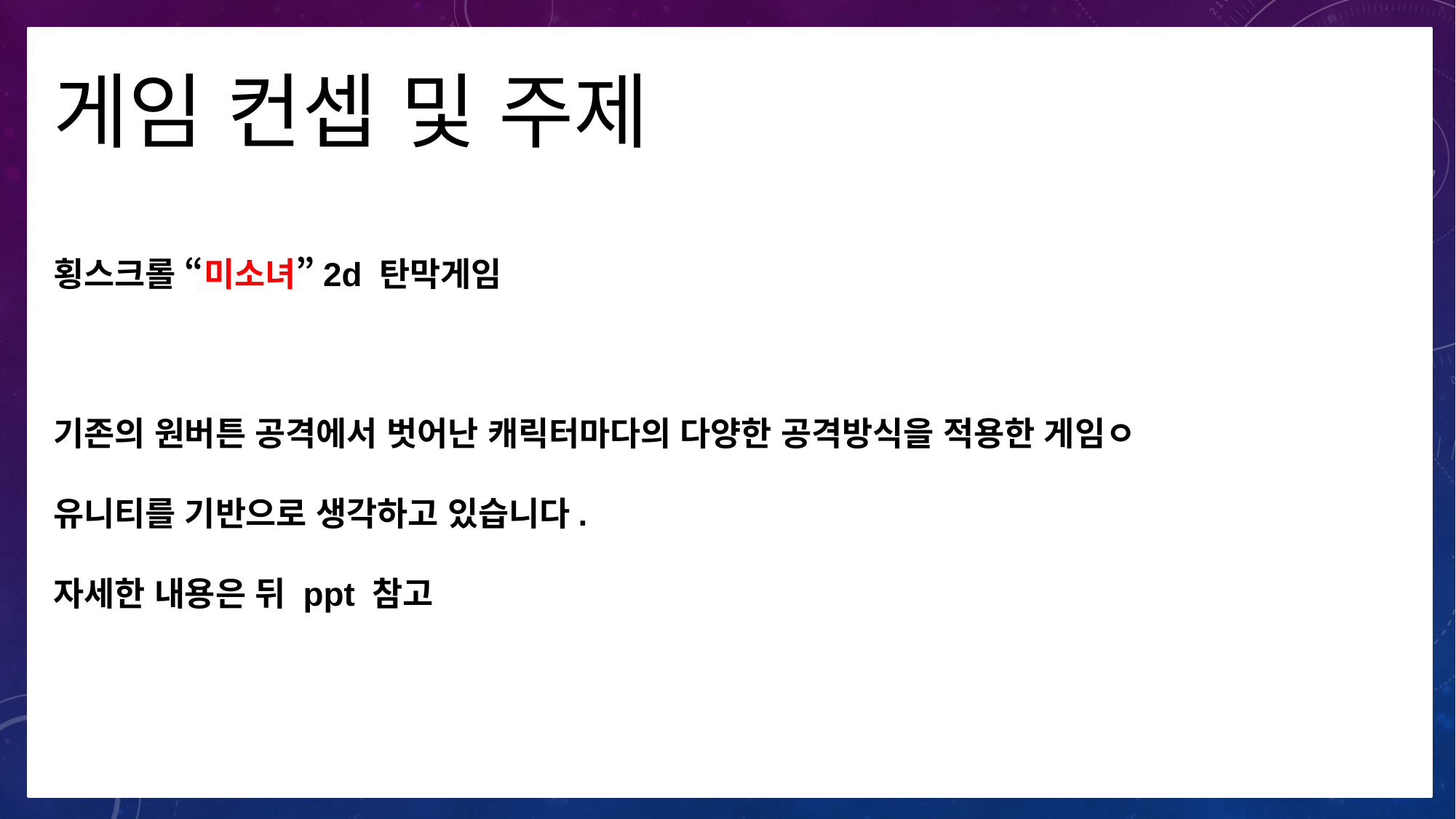

게임 컨셉 및 주제

횡스크롤 “미소녀”2d 탄막게임

기존의 원버튼 공격에서 벗어난 캐릭터마다의 다양한 공격방식을 적용한 게임ㅇ
유니티를 기반으로 생각하고 있습니다.
자세한 내용은 뒤 ppt 참고